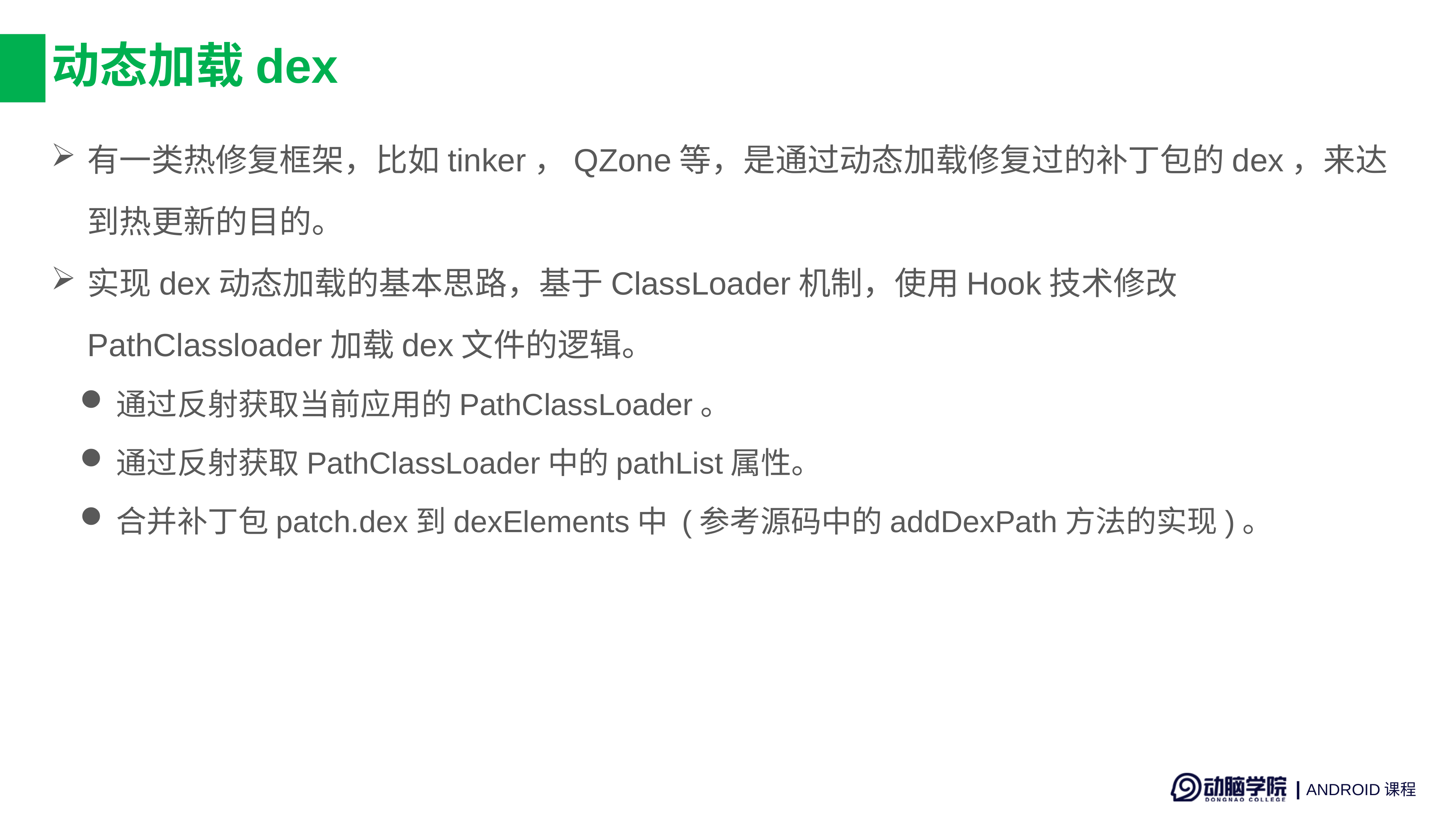

# 动态加载dex
有一类热修复框架，比如tinker，QZone等，是通过动态加载修复过的补丁包的dex，来达到热更新的目的。
实现dex动态加载的基本思路，基于ClassLoader机制，使用Hook技术修改PathClassloader加载dex文件的逻辑。
通过反射获取当前应用的PathClassLoader。
通过反射获取PathClassLoader中的pathList属性。
合并补丁包patch.dex到dexElements中 (参考源码中的addDexPath方法的实现)。